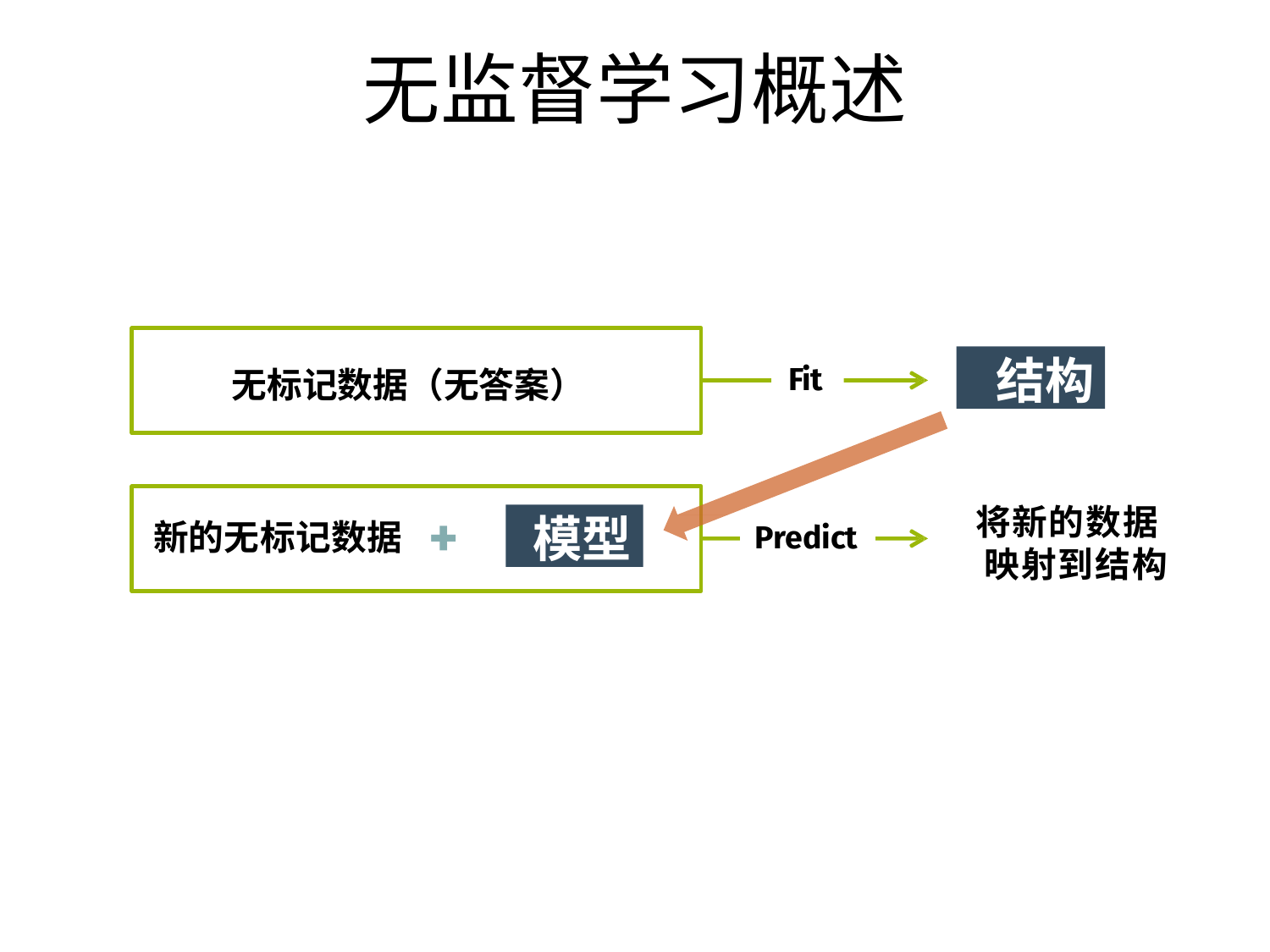

# 无监督学习概述

结构
Fit
无标记数据（无答案）

将新的数据映射到结构
+
模型
新的无标记数据
Predict